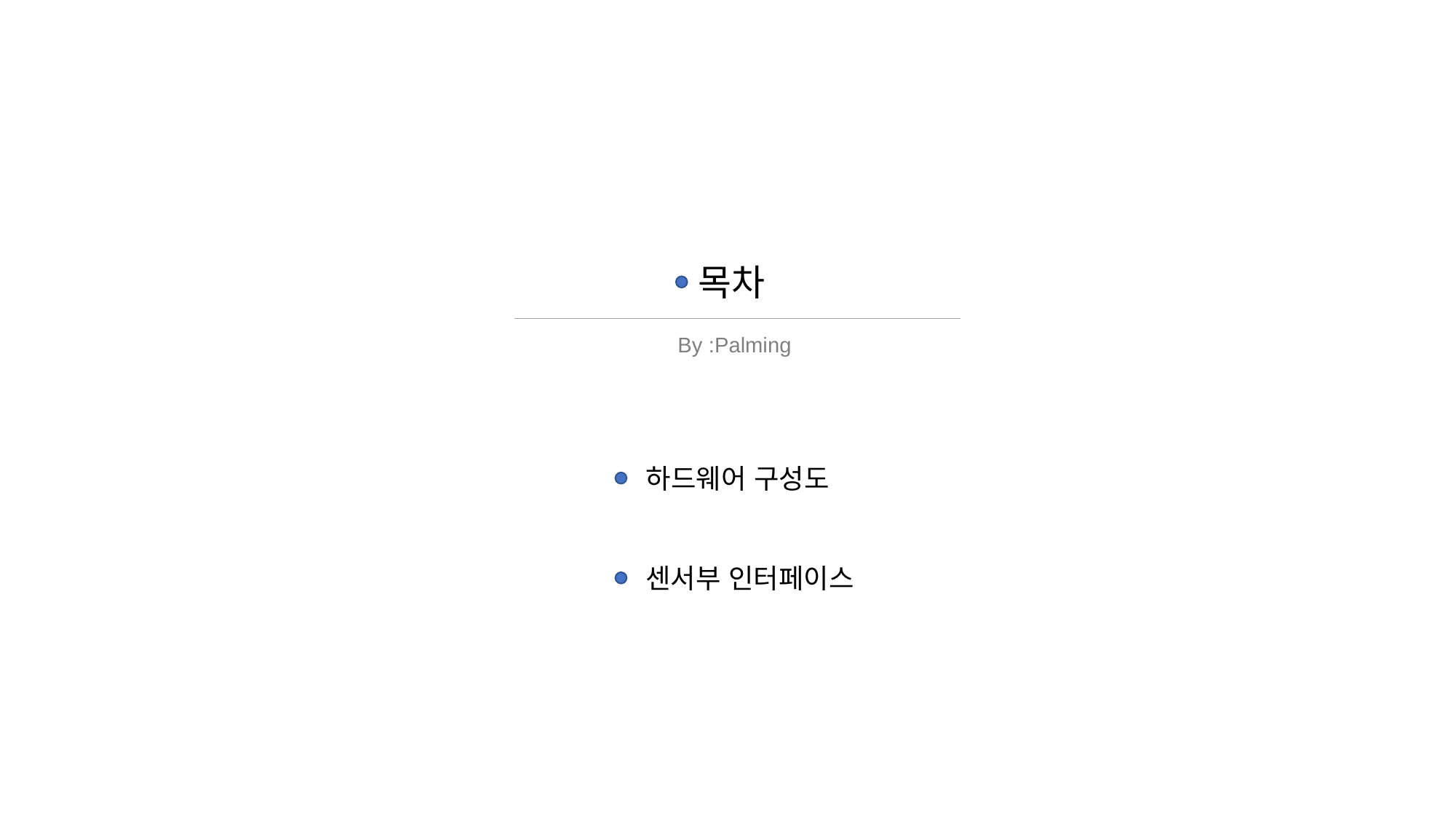

목차

By :Palming

하드웨어 구성도

센서부 인터페이스